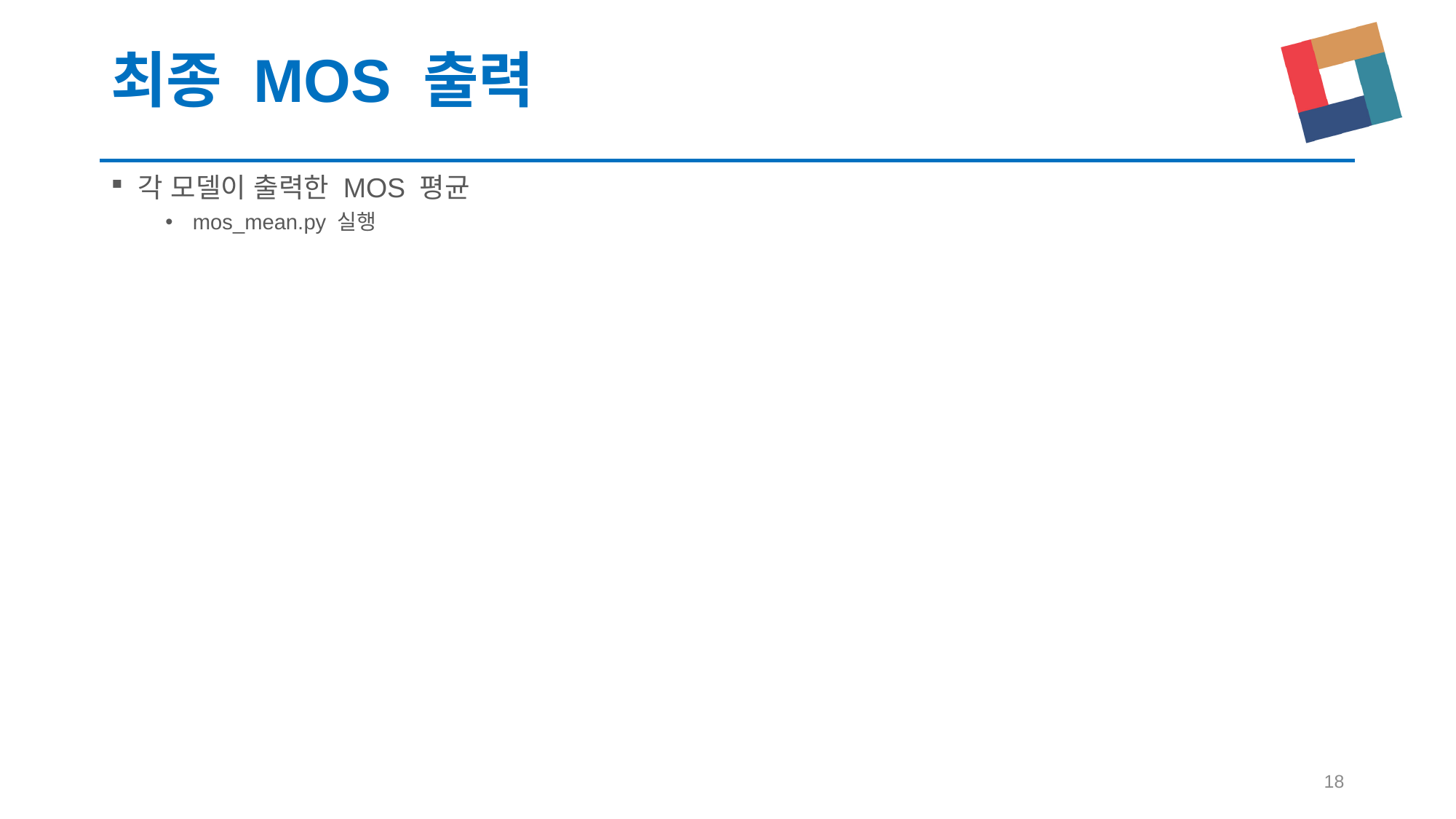

# 최종 MOS 출력
각 모델이 출력한 MOS 평균
mos_mean.py 실행
18